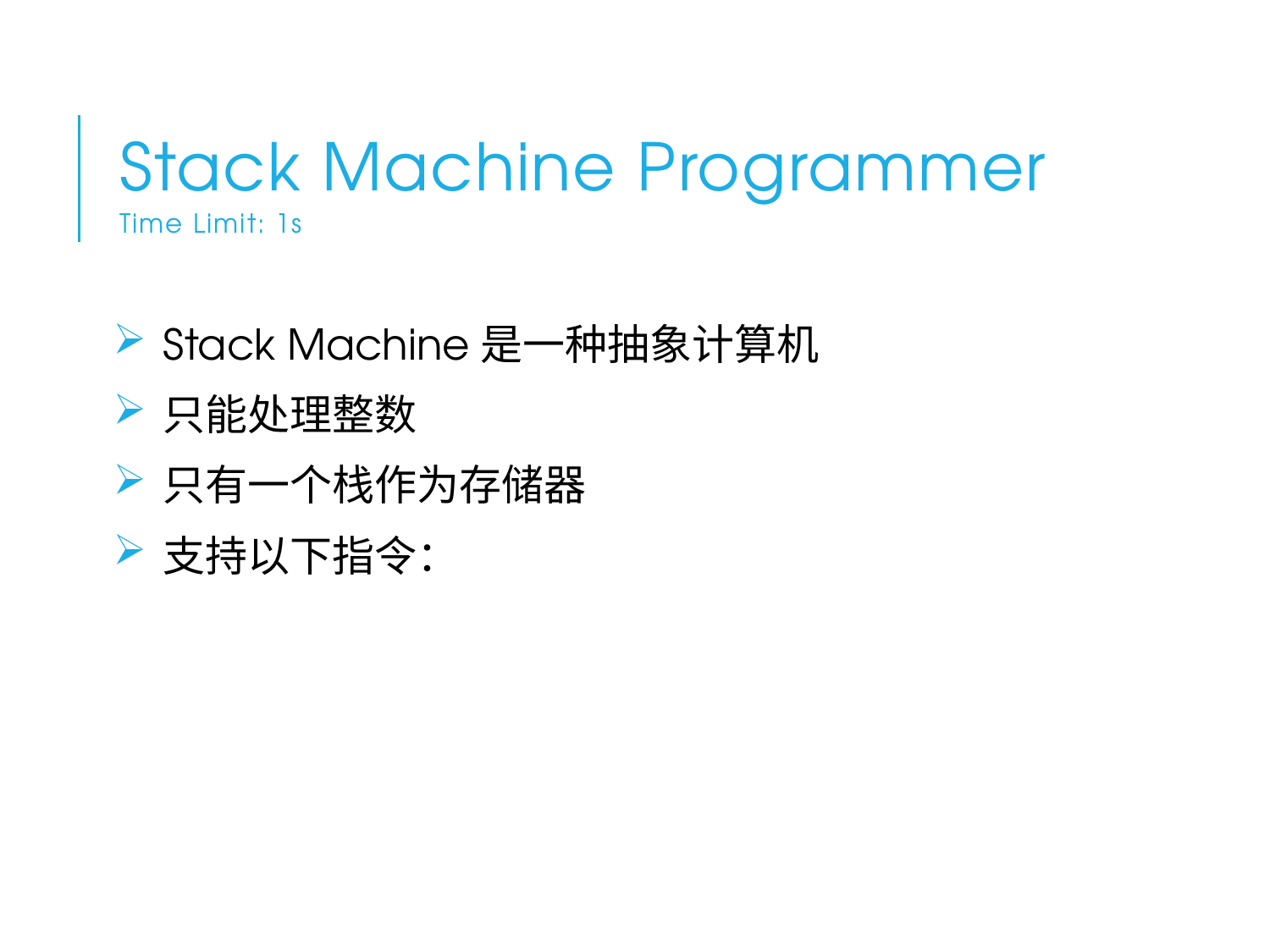

# Stack Machine Programmer Time Limit: 1s
Stack Machine是一种抽象计算机
只能处理整数
只有一个栈作为存储器
支持以下指令：